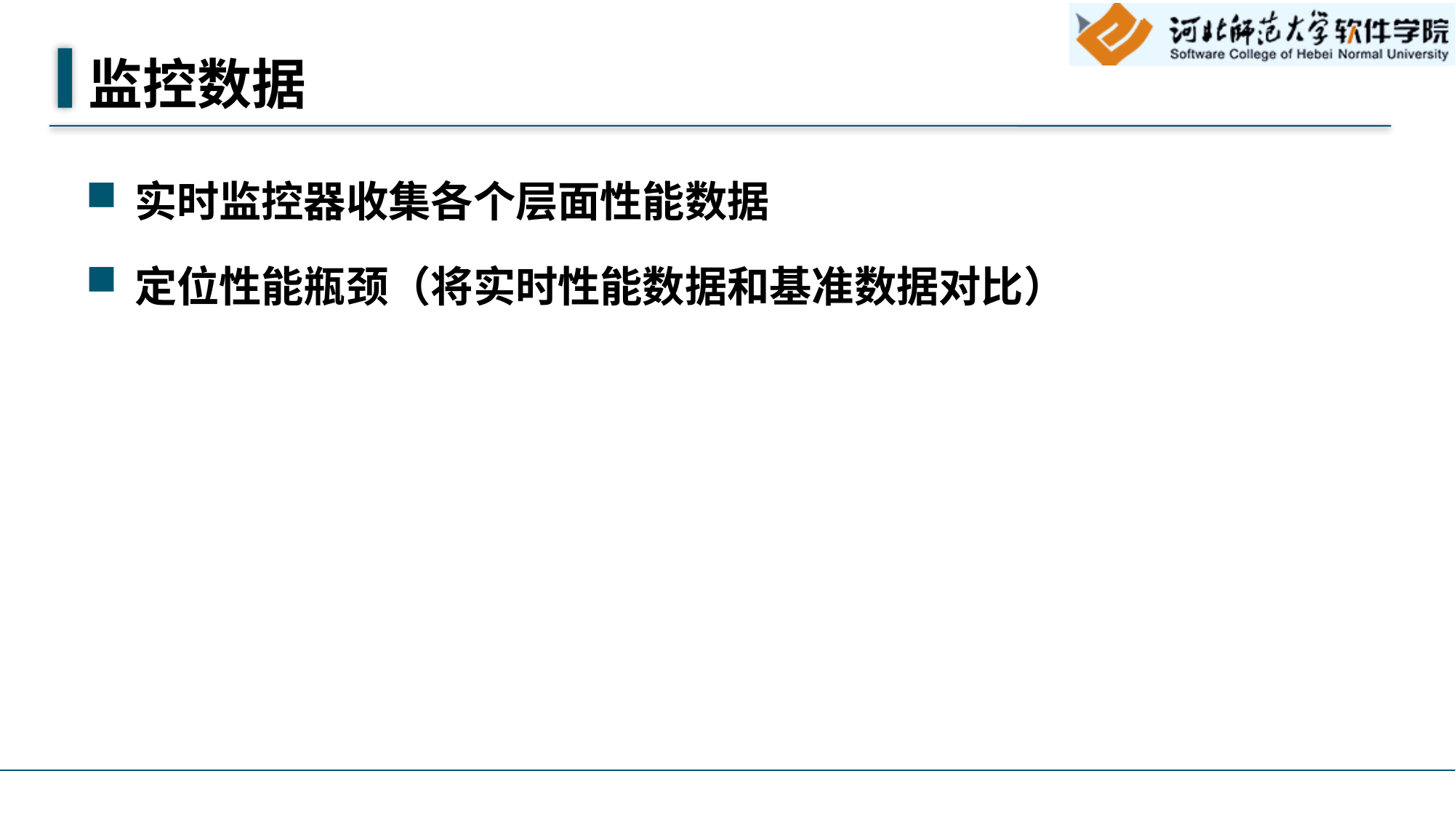

# 监控数据
实时监控器收集各个层面性能数据
定位性能瓶颈（将实时性能数据和基准数据对比）